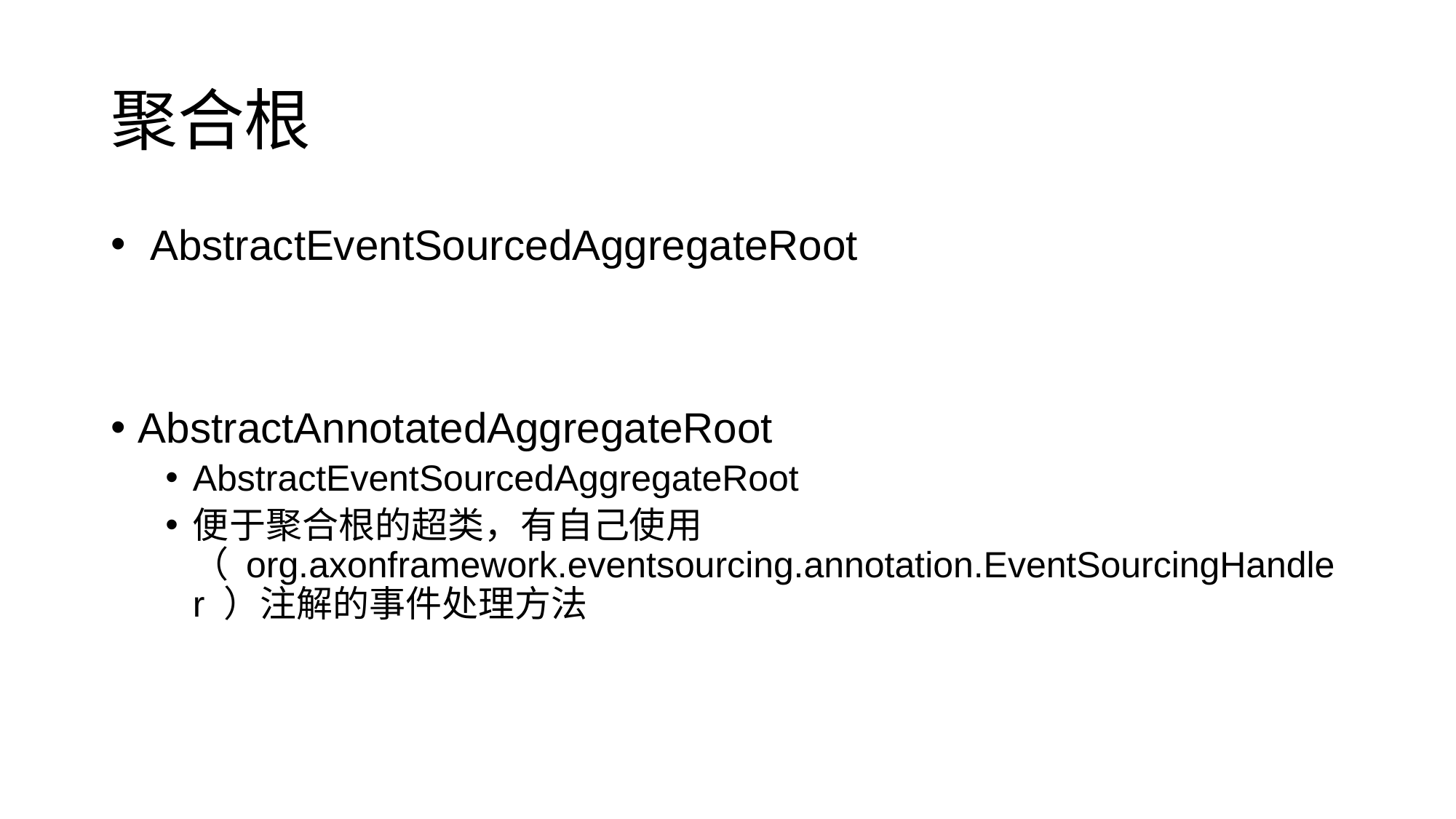

# 聚合根
 AbstractEventSourcedAggregateRoot

AbstractAnnotatedAggregateRoot
AbstractEventSourcedAggregateRoot
便于聚合根的超类，有自己使用（ org.axonframework.eventsourcing.annotation.EventSourcingHandler ）注解的事件处理方法